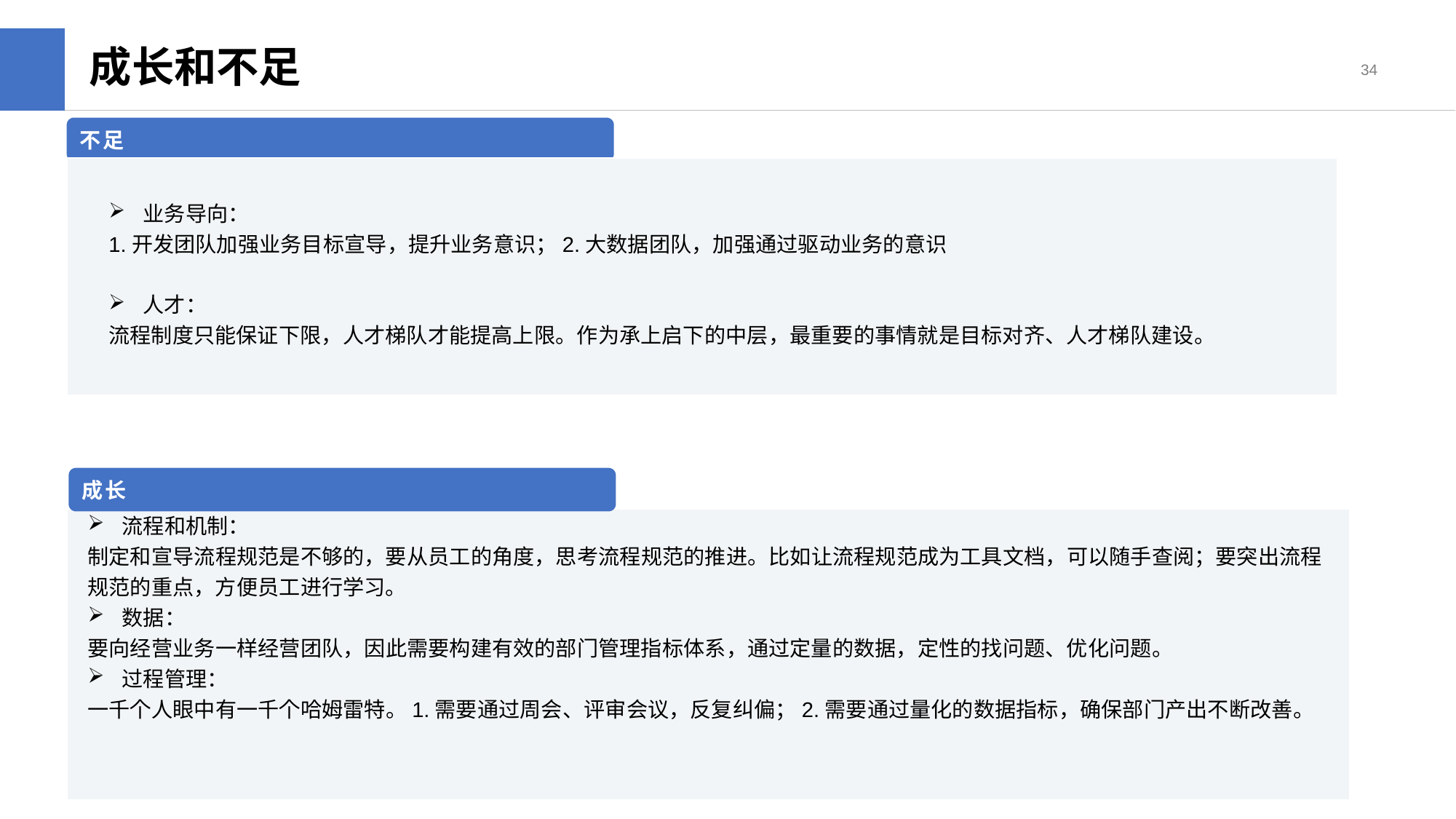

成长和不足
34
不足

业务导向：
1.开发团队加强业务目标宣导，提升业务意识；2.大数据团队，加强通过驱动业务的意识

人才：
流程制度只能保证下限，人才梯队才能提高上限。作为承上启下的中层，最重要的事情就是目标对齐、人才梯队建设。

成长
流程和机制：
制定和宣导流程规范是不够的，要从员工的角度，思考流程规范的推进。比如让流程规范成为工具文档，可以随手查阅；要突出流程规范的重点，方便员工进行学习。
数据：
要向经营业务一样经营团队，因此需要构建有效的部门管理指标体系，通过定量的数据，定性的找问题、优化问题。
过程管理：
一千个人眼中有一千个哈姆雷特。1.需要通过周会、评审会议，反复纠偏；2.需要通过量化的数据指标，确保部门产出不断改善。